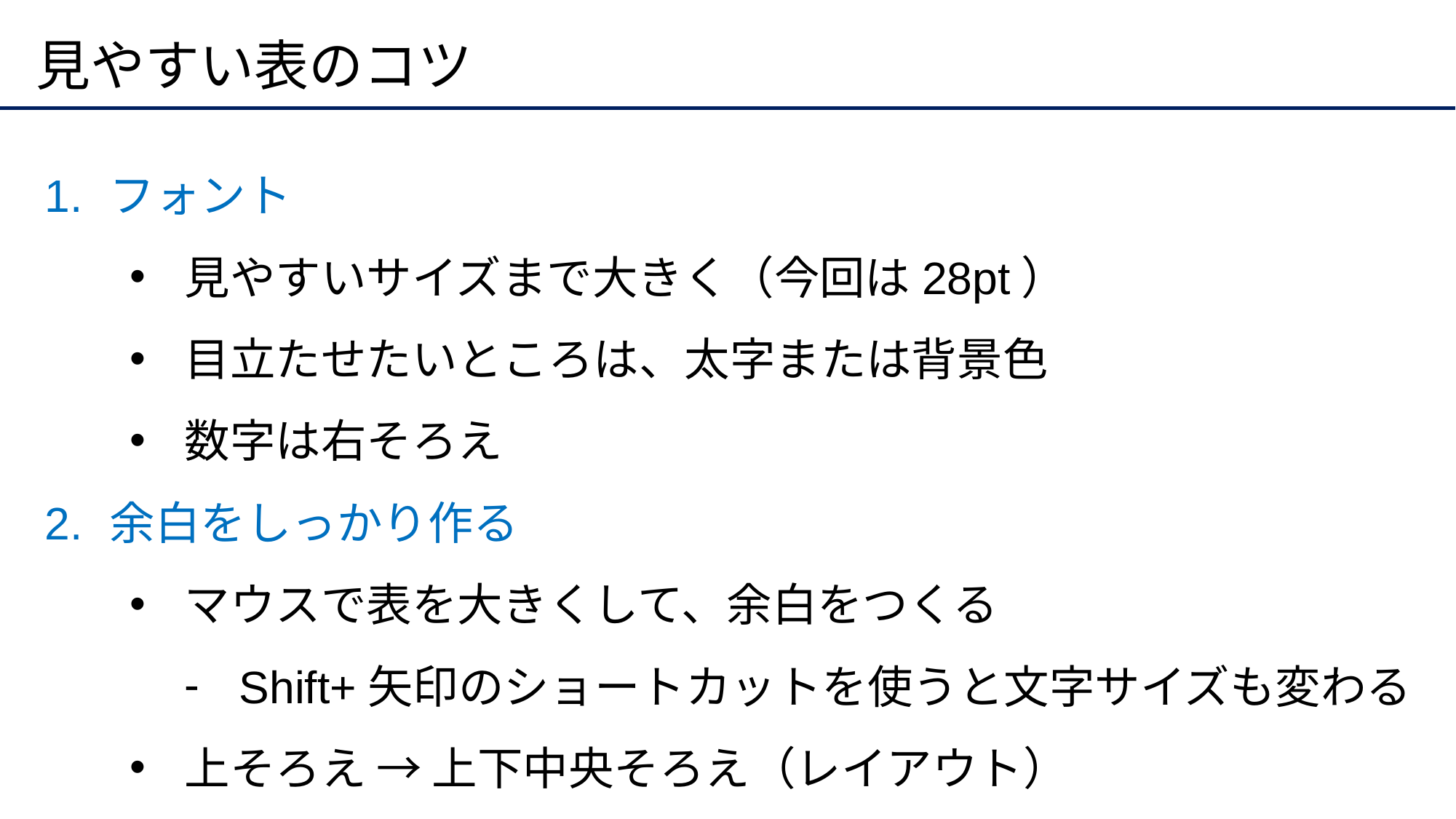

# 見やすい表のコツ
フォント
見やすいサイズまで大きく（今回は28pt）
目立たせたいところは、太字または背景色
数字は右そろえ
余白をしっかり作る
マウスで表を大きくして、余白をつくる
Shift+矢印のショートカットを使うと文字サイズも変わる
上そろえ → 上下中央そろえ（レイアウト）